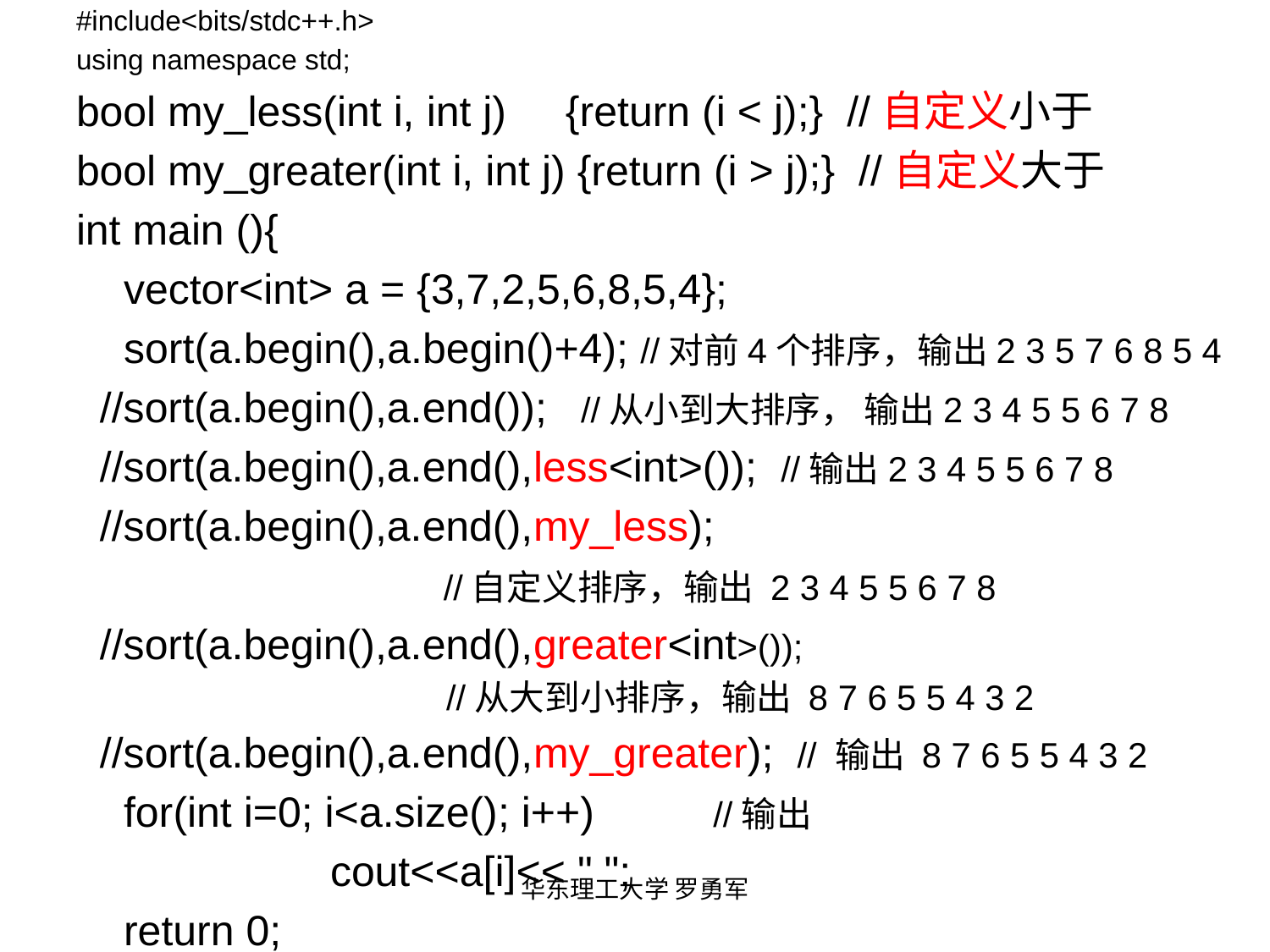

#include<bits/stdc++.h>
using namespace std;
bool my_less(int i, int j)     {return (i < j);}  //自定义小于
bool my_greater(int i, int j) {return (i > j);}  //自定义大于
int main (){
    vector<int> a = {3,7,2,5,6,8,5,4};
    sort(a.begin(),a.begin()+4); //对前4个排序，输出2 3 5 7 6 8 5 4
  //sort(a.begin(),a.end());   //从小到大排序， 输出2 3 4 5 5 6 7 8
  //sort(a.begin(),a.end(),less<int>());  //输出2 3 4 5 5 6 7 8
  //sort(a.begin(),a.end(),my_less);
                               //自定义排序，输出 2 3 4 5 5 6 7 8
  //sort(a.begin(),a.end(),greater<int>());
                                      //从大到小排序，输出 8 7 6 5 5 4 3 2
  //sort(a.begin(),a.end(),my_greater);  // 输出 8 7 6 5 5 4 3 2
    for(int i=0; i<a.size(); i++)          //输出
		cout<<a[i]<< " ";
    return 0;
}

华东理工大学 罗勇军